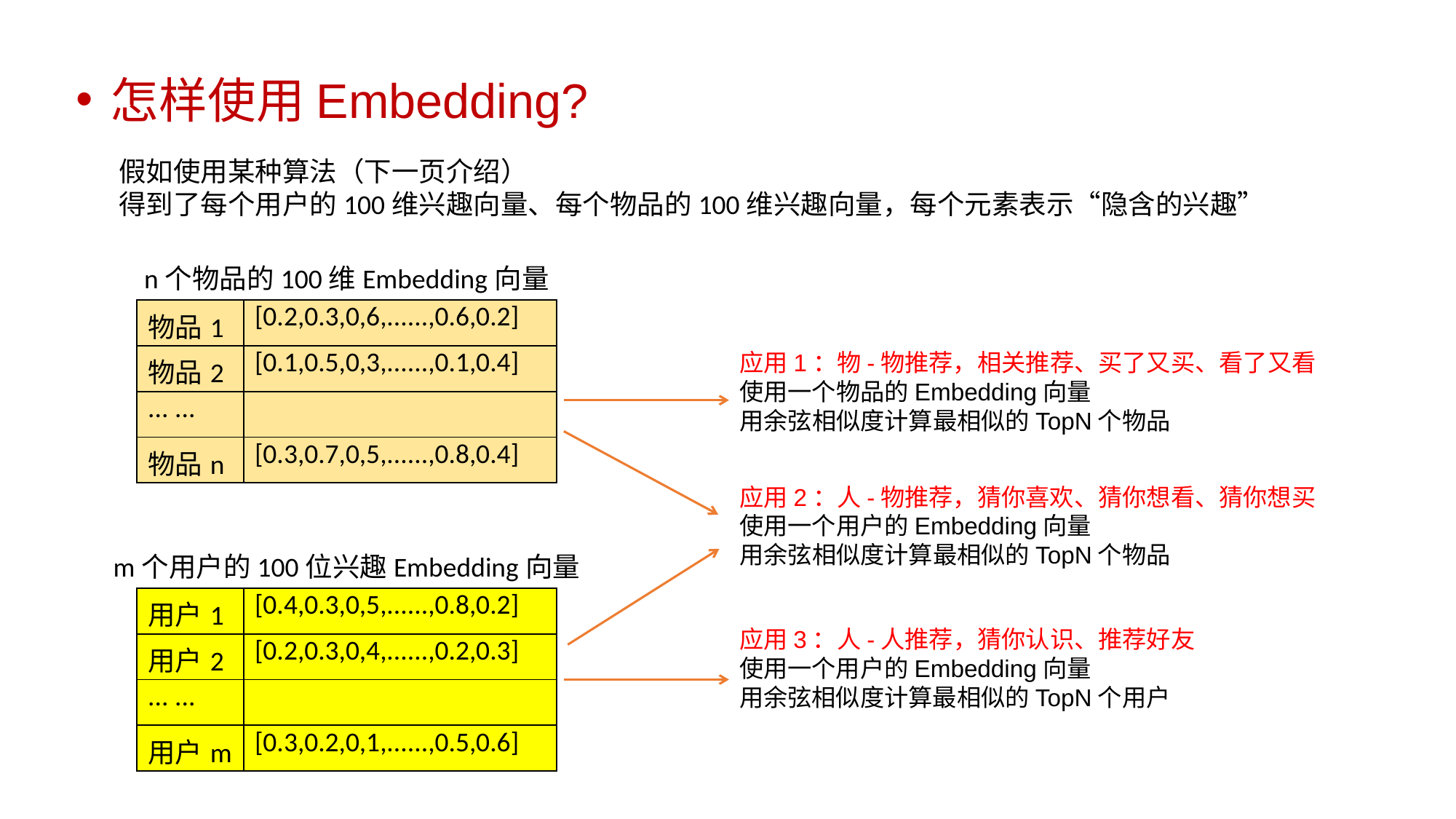

怎样使用Embedding?
假如使用某种算法（下一页介绍）
得到了每个用户的100维兴趣向量、每个物品的100维兴趣向量，每个元素表示“隐含的兴趣”
n个物品的100维Embedding向量
| 物品1 | [0.2,0.3,0,6,......,0.6,0.2] |
| --- | --- |
| 物品2 | [0.1,0.5,0,3,......,0.1,0.4] |
| ... ... |  |
| 物品n | [0.3,0.7,0,5,......,0.8,0.4] |
应用1：物-物推荐，相关推荐、买了又买、看了又看
使用一个物品的Embedding向量
用余弦相似度计算最相似的TopN个物品
应用2：人-物推荐，猜你喜欢、猜你想看、猜你想买
使用一个用户的Embedding向量
用余弦相似度计算最相似的TopN个物品
m个用户的100位兴趣Embedding向量
| 用户1 | [0.4,0.3,0,5,......,0.8,0.2] |
| --- | --- |
| 用户2 | [0.2,0.3,0,4,......,0.2,0.3] |
| ... ... |  |
| 用户m | [0.3,0.2,0,1,......,0.5,0.6] |
应用3：人-人推荐，猜你认识、推荐好友
使用一个用户的Embedding向量
用余弦相似度计算最相似的TopN个用户